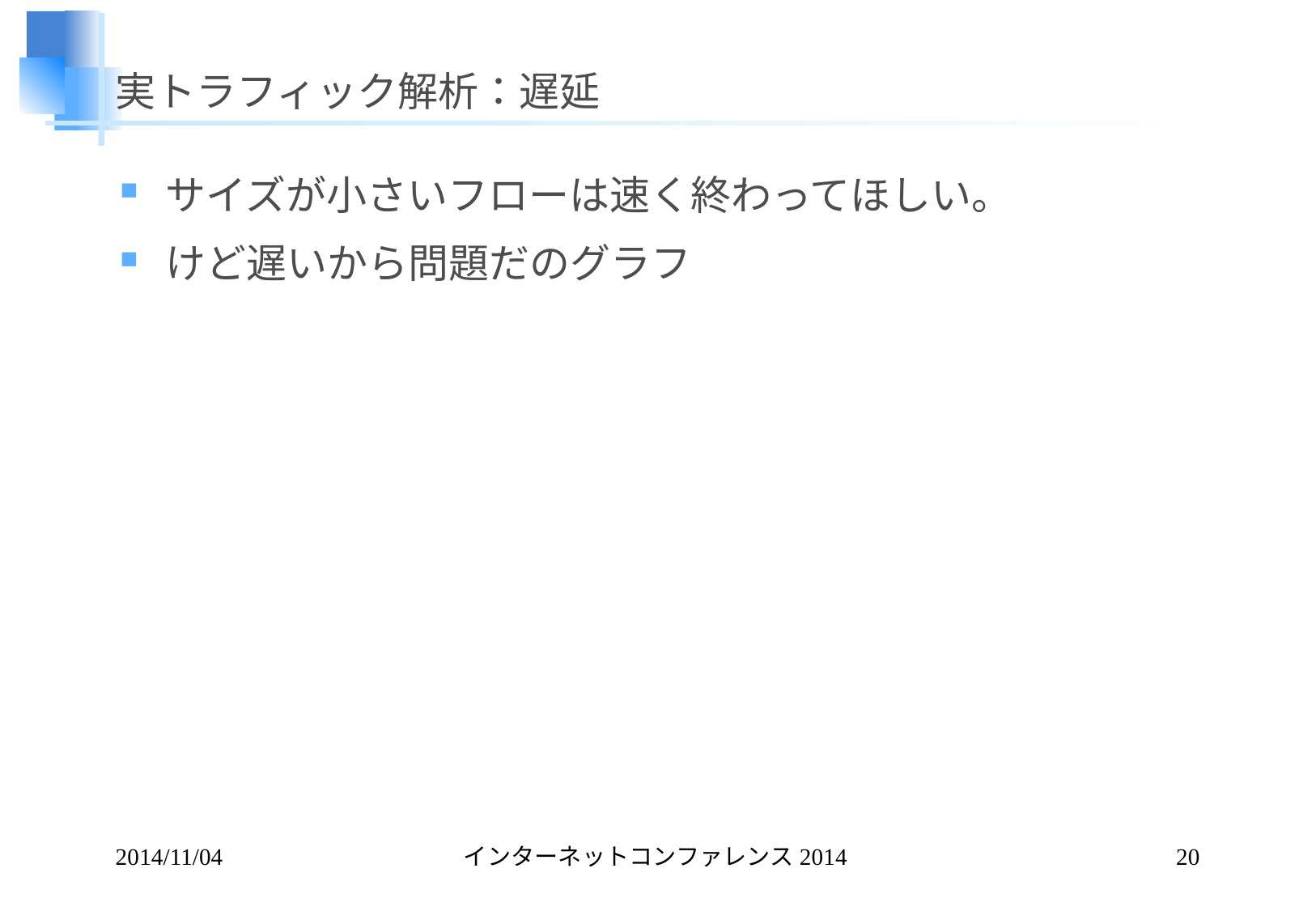

# 実トラフィック解析：遅延
サイズが小さいフローは速く終わってほしい。
けど遅いから問題だのグラフ
2014/11/04
インターネットコンファレンス2014
20